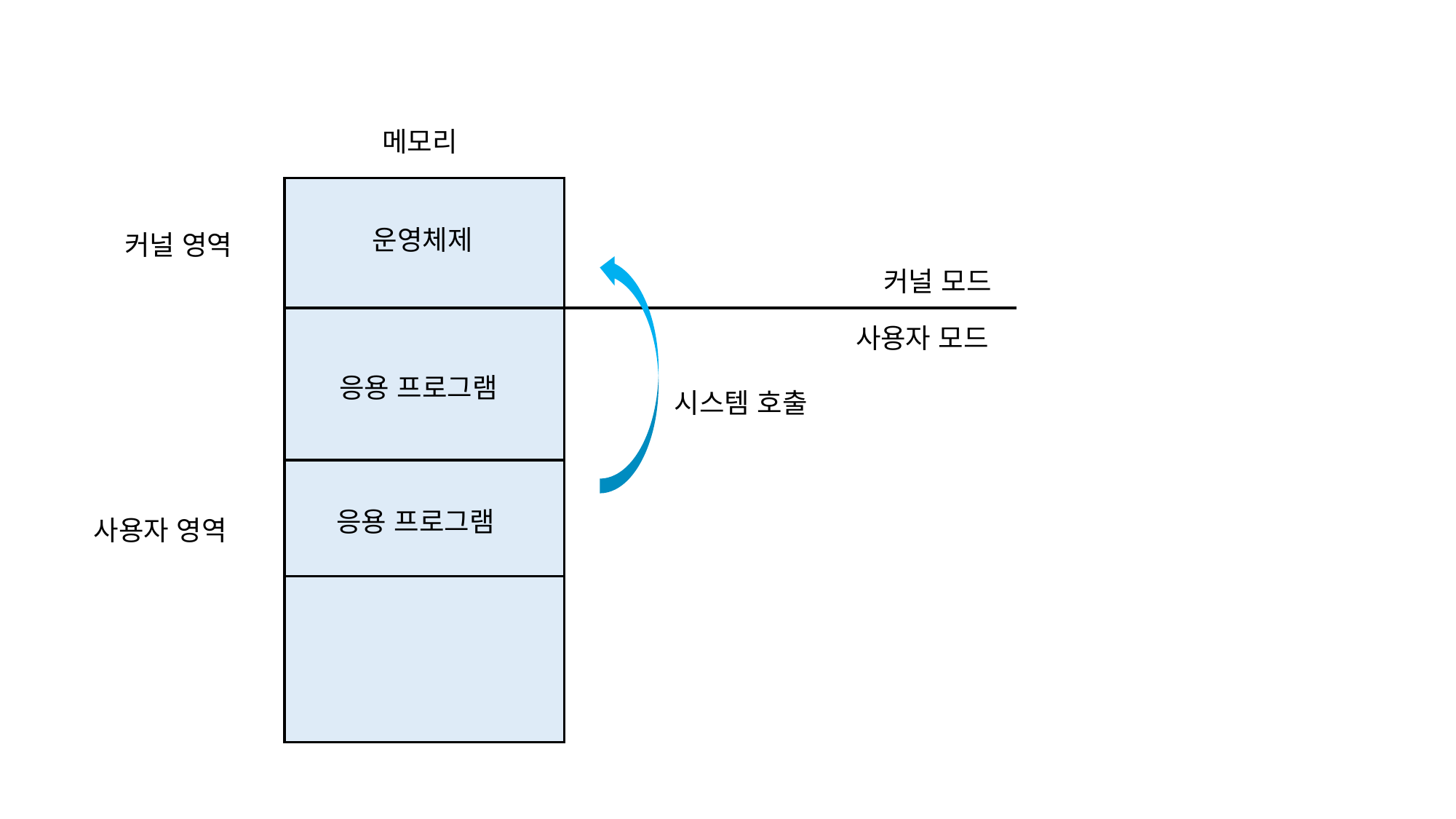

메모리

운영체제
커널 영역

커널 모드
사용자 모드
응용 프로그램
시스템 호출
응용 프로그램
사용자 영역